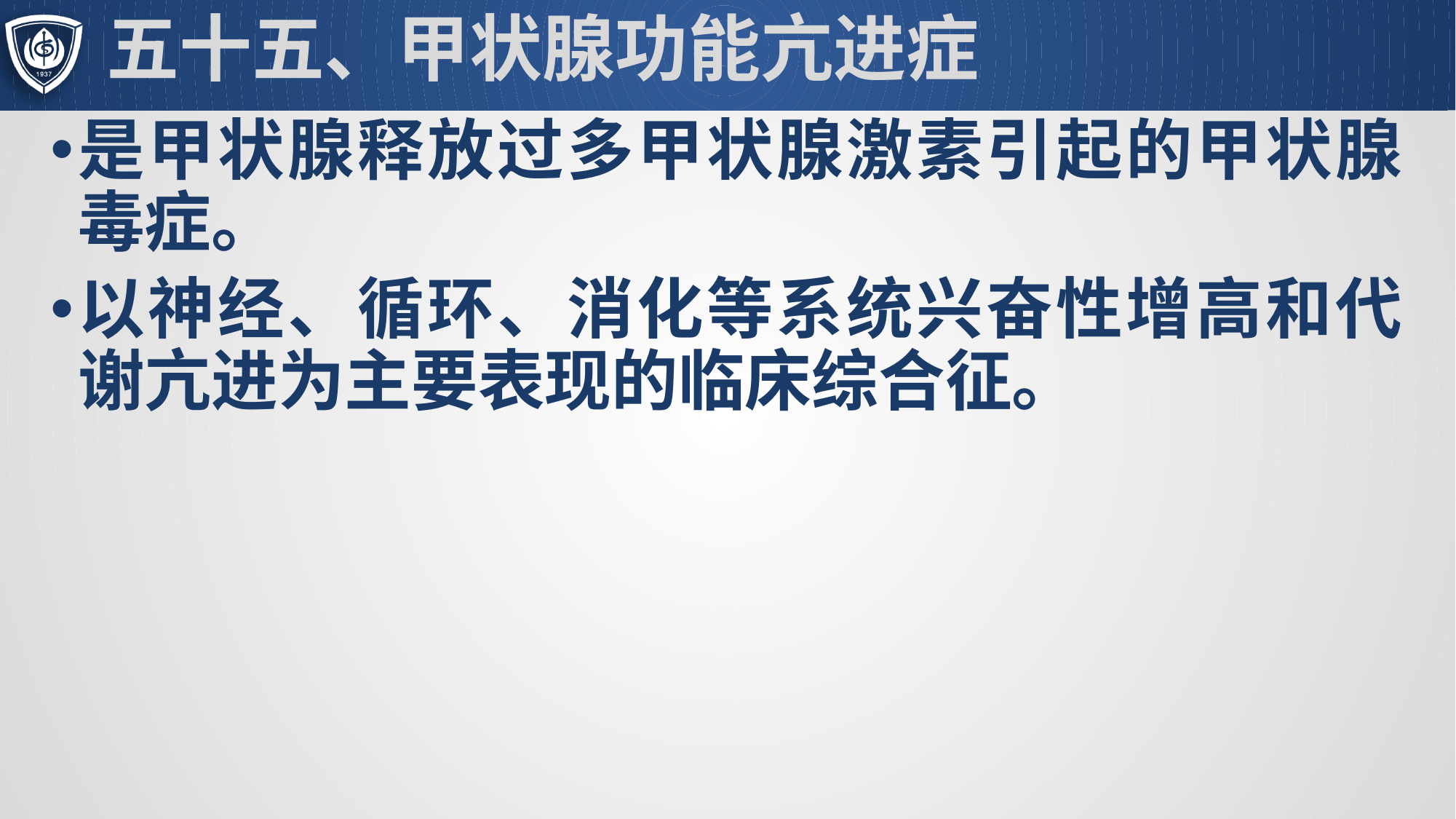

# 五十五、甲状腺功能亢进症
是甲状腺释放过多甲状腺激素引起的甲状腺毒症。
以神经、循环、消化等系统兴奋性增高和代谢亢进为主要表现的临床综合征。